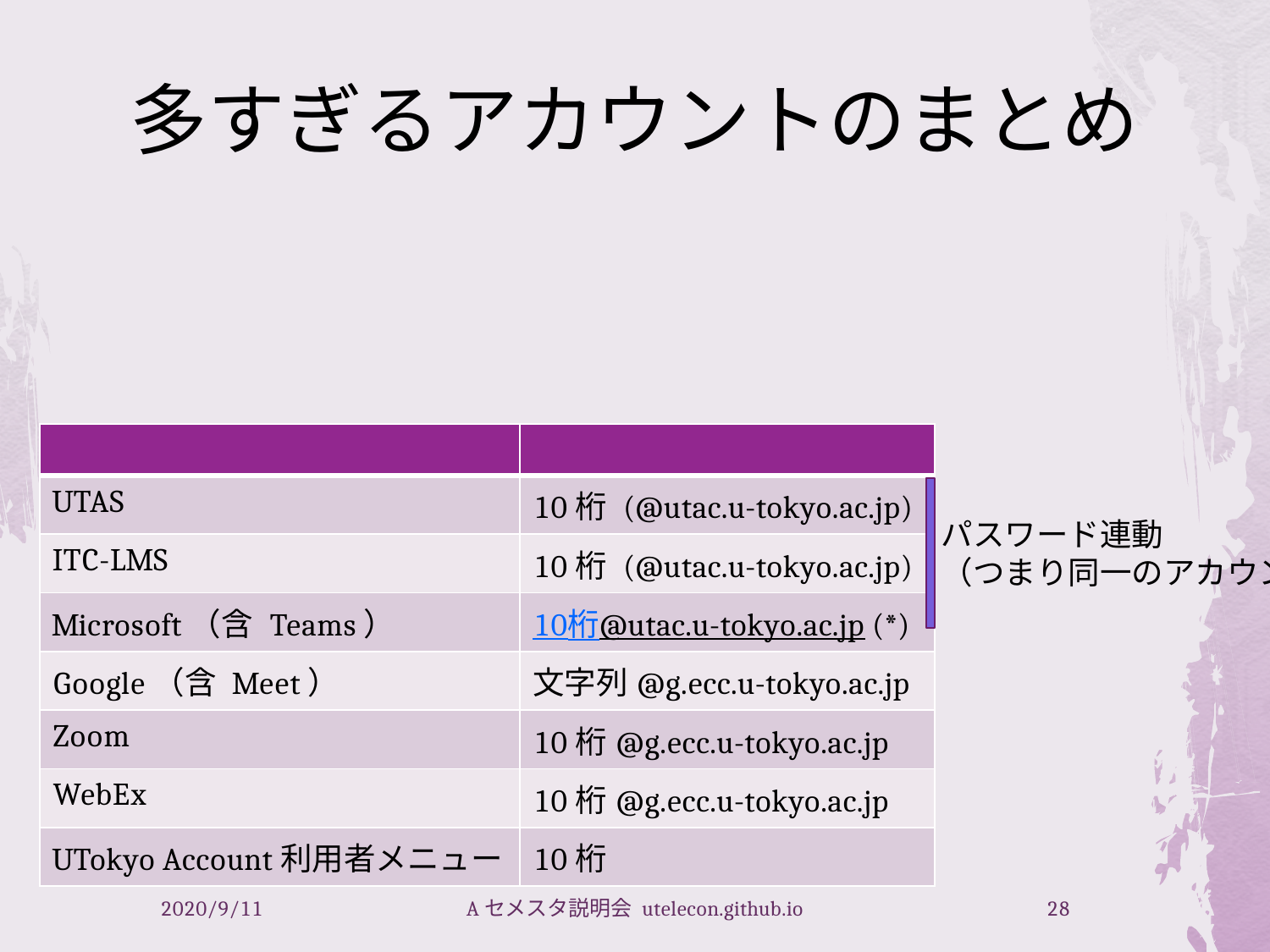

# 多すぎるアカウントのまとめ

|  |  |
| --- | --- |
| UTAS | 10桁 (@utac.u-tokyo.ac.jp) |
| ITC-LMS | 10桁 (@utac.u-tokyo.ac.jp) |
| Microsoft（含 Teams） | 10桁@utac.u-tokyo.ac.jp (\*) |
| Google（含 Meet） | 文字列@g.ecc.u-tokyo.ac.jp |
| Zoom | 10桁@g.ecc.u-tokyo.ac.jp |
| WebEx | 10桁@g.ecc.u-tokyo.ac.jp |
| UTokyo Account利用者メニュー | 10桁 |

パスワード連動
（つまり同一のアカウント）
2020/9/11
Aセメスタ説明会 utelecon.github.io
28